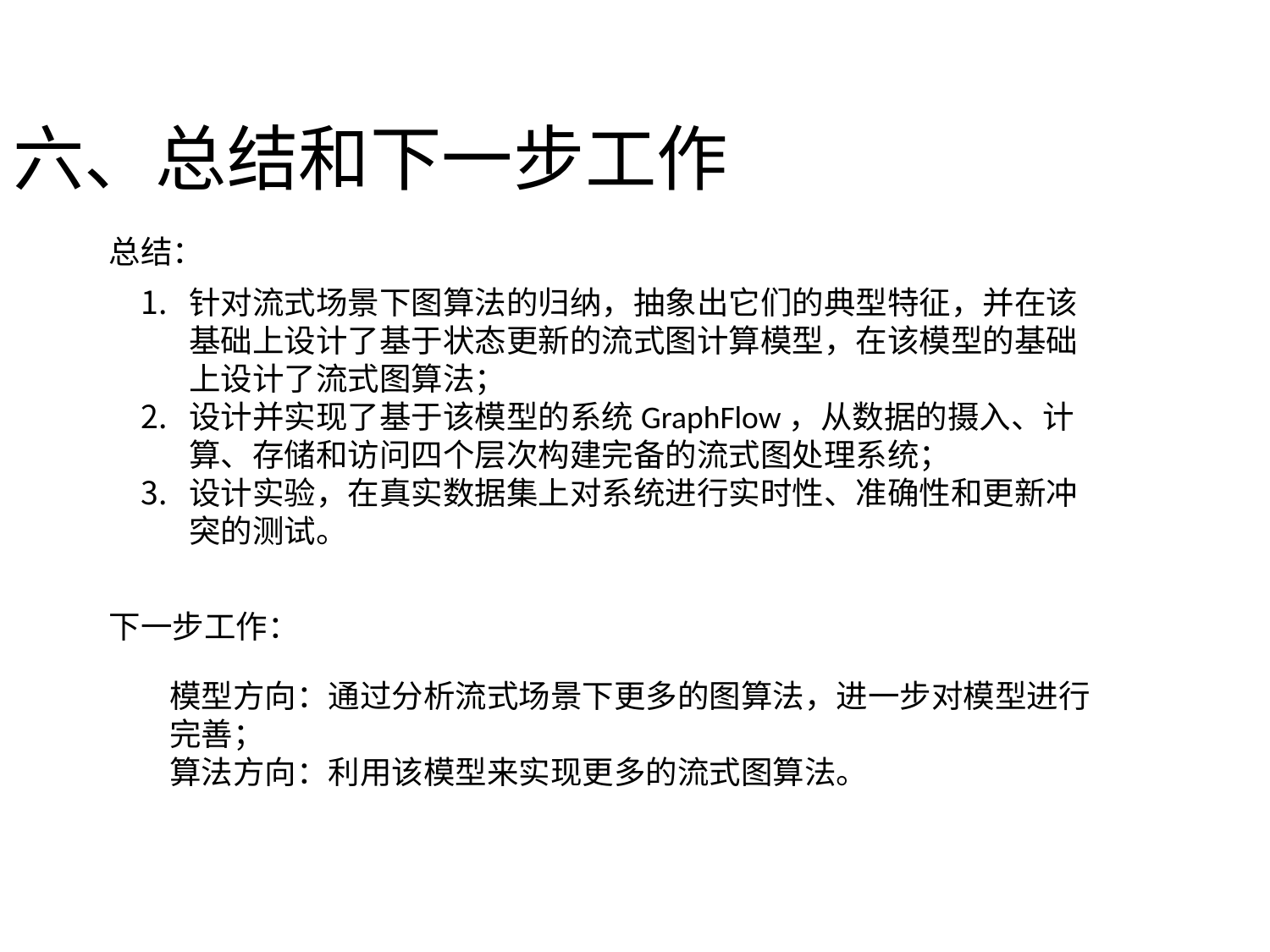

# 六、总结和下一步工作
总结：
针对流式场景下图算法的归纳，抽象出它们的典型特征，并在该基础上设计了基于状态更新的流式图计算模型，在该模型的基础上设计了流式图算法；
设计并实现了基于该模型的系统GraphFlow，从数据的摄入、计算、存储和访问四个层次构建完备的流式图处理系统；
设计实验，在真实数据集上对系统进行实时性、准确性和更新冲突的测试。
下一步工作：
模型方向：通过分析流式场景下更多的图算法，进一步对模型进行完善；
算法方向：利用该模型来实现更多的流式图算法。